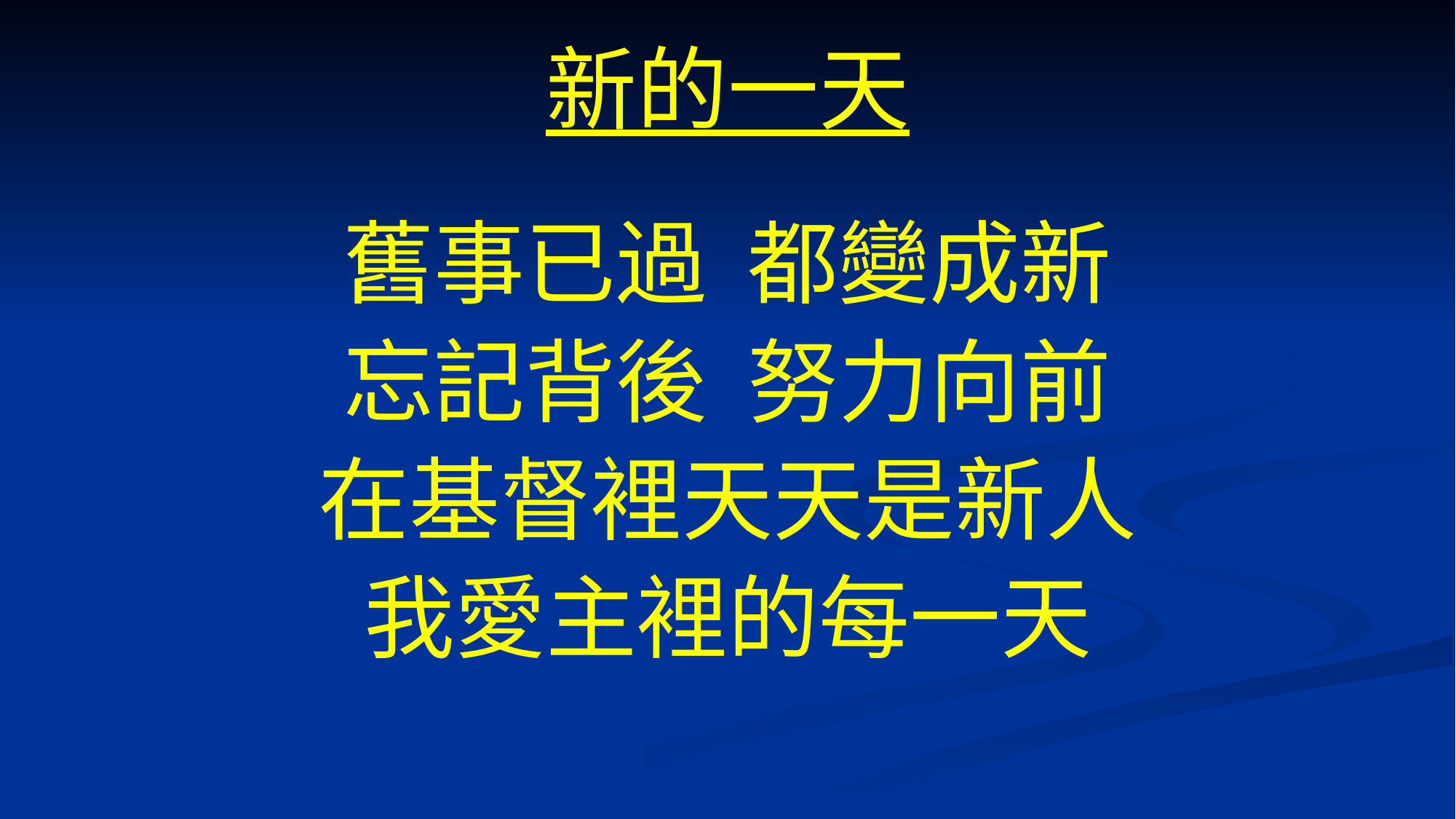

# 新的一天
舊事已過  都變成新
忘記背後  努力向前
在基督裡天天是新人
我愛主裡的每一天